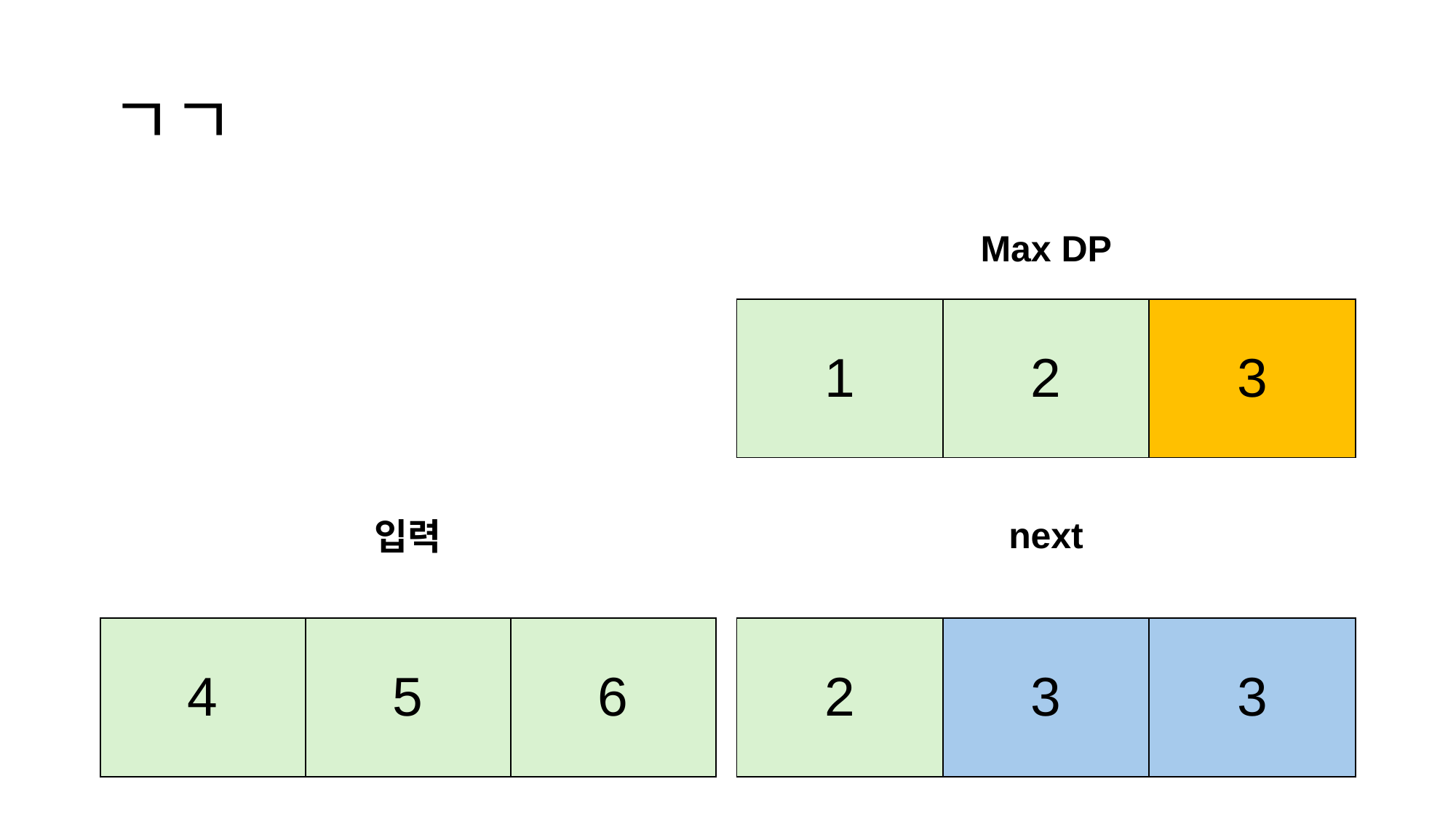

# ㄱㄱ
Max DP
| 1 | 2 | 3 |
| --- | --- | --- |
입력
next
| 4 | 5 | 6 |
| --- | --- | --- |
| 2 | 3 | 3 |
| --- | --- | --- |